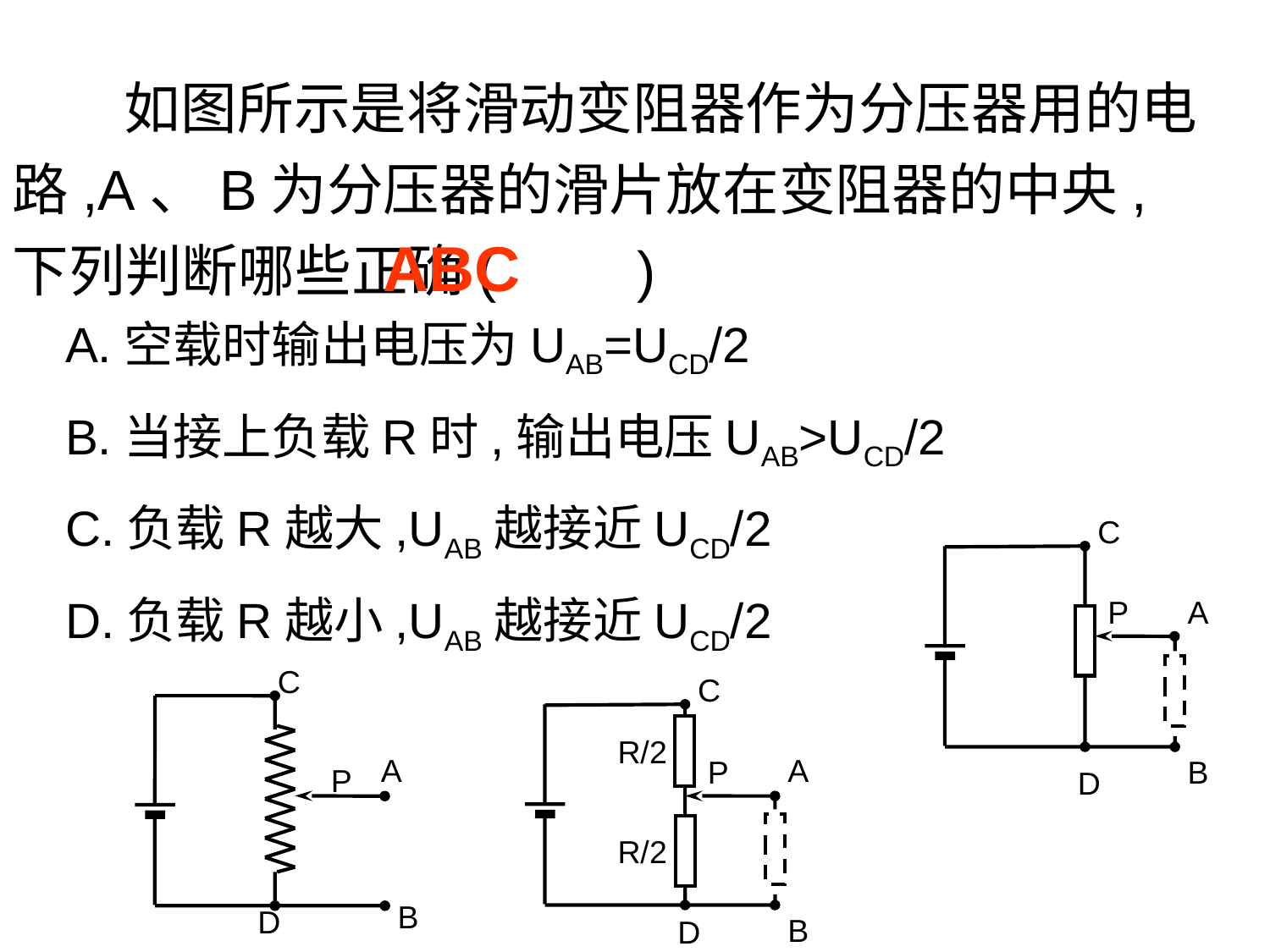

如图所示是将滑动变阻器作为分压器用的电路,A、B为分压器的滑片放在变阻器的中央,下列判断哪些正确(         )
ABC
A.空载时输出电压为UAB=UCD/2
B.当接上负载R时,输出电压UAB>UCD/2
C.负载R越大,UAB越接近UCD/2
D.负载R越小,UAB越接近UCD/2
C

P
A

B

D
C

A

P

B
D

C

A
P

B

D
R/2
R/2